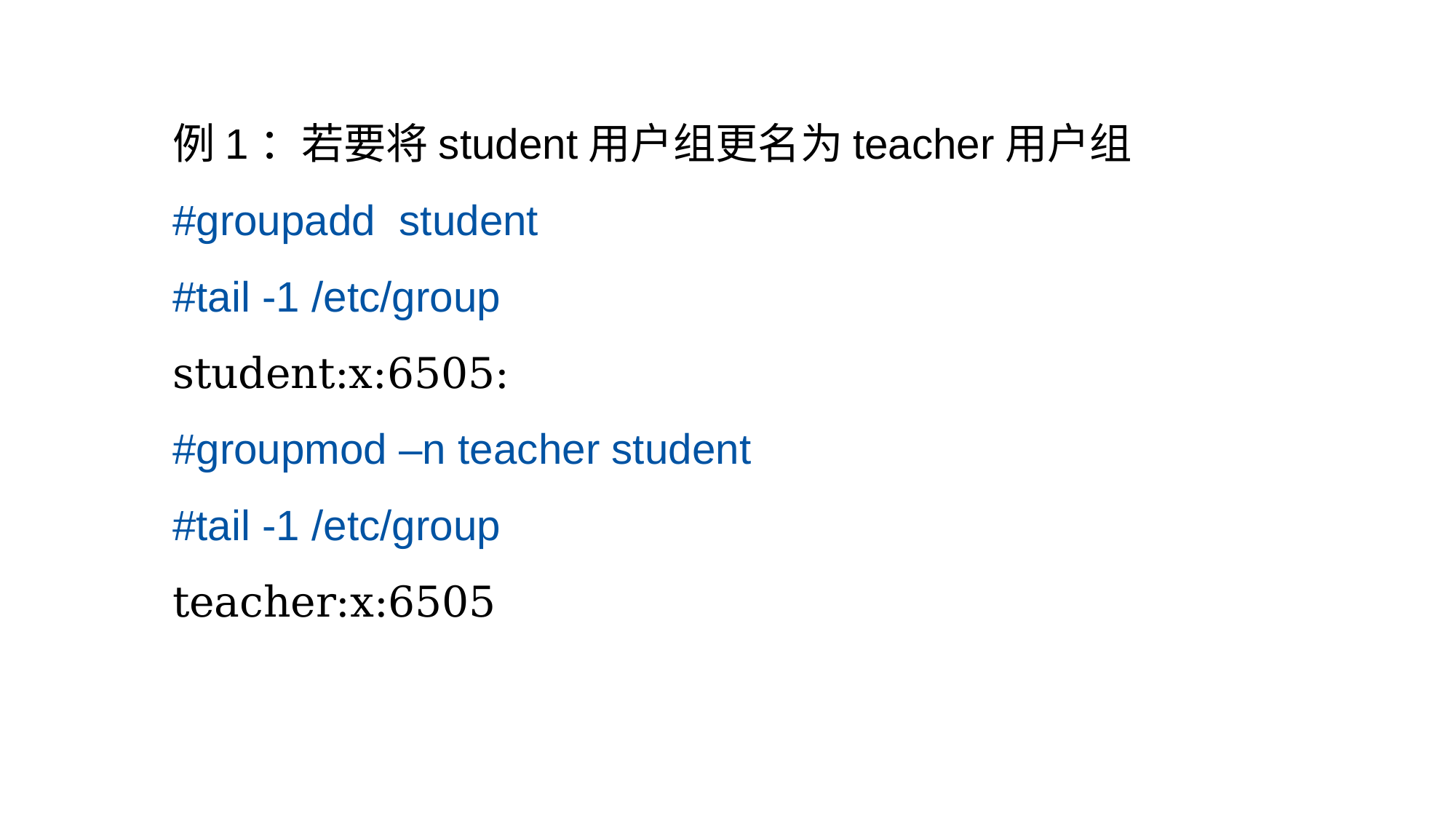

例1：若要将student用户组更名为teacher用户组
#groupadd  student
#tail -1 /etc/group
student:x:6505:
#groupmod –n teacher student
#tail -1 /etc/group
teacher:x:6505